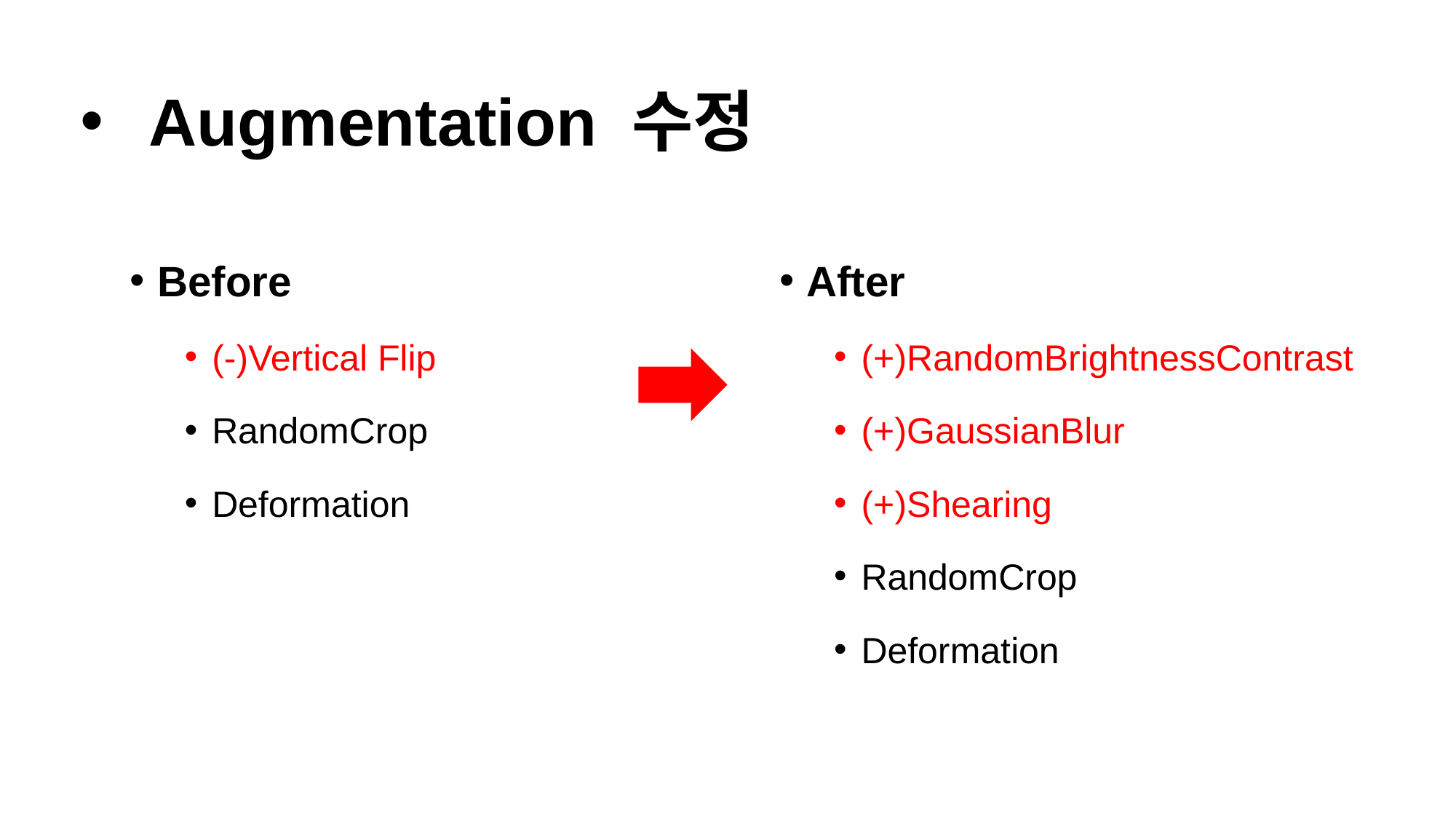

# Augmentation 수정
Before
(-)Vertical Flip
RandomCrop
Deformation
After
(+)RandomBrightnessContrast
(+)GaussianBlur
(+)Shearing
RandomCrop
Deformation